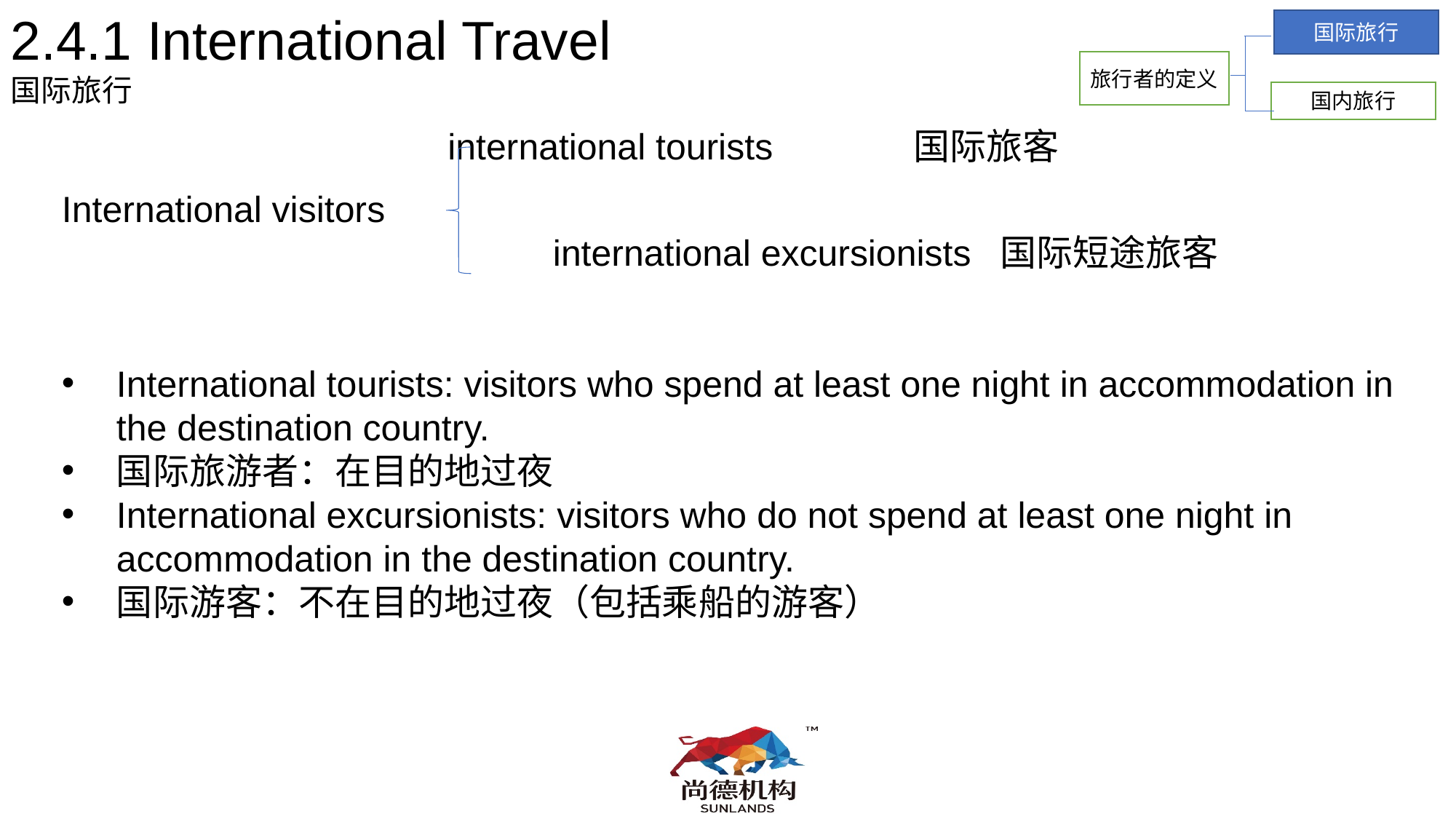

2.4.1 International Travel
国际旅行

国际旅行
旅行者的定义
国内旅行
international tourists   	  国际旅客

International visitors
			international excursionists  国际短途旅客

International tourists: visitors who spend at least one night in accommodation in the destination country.
国际旅游者：在目的地过夜
International excursionists: visitors who do not spend at least one night in accommodation in the destination country.
国际游客：不在目的地过夜（包括乘船的游客）